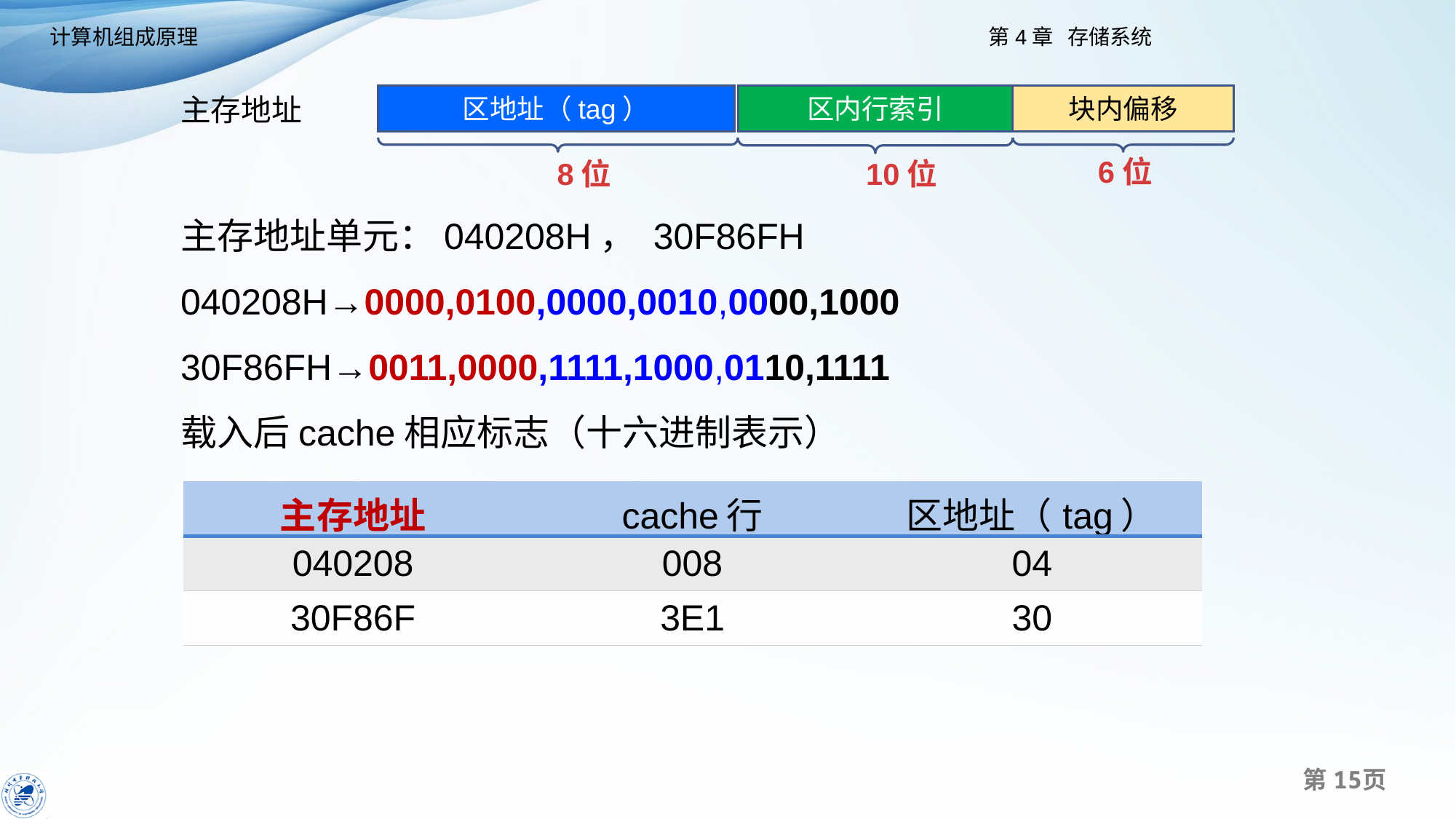

主存地址

区地址（tag）
区内行索引
块内偏移
6位
8位
10位
主存地址单元：040208H， 30F86FH
040208H→0000,0100,0000,0010,0000,1000
30F86FH→0011,0000,1111,1000,0110,1111
载入后cache相应标志（十六进制表示）
| 主存地址 | cache行 | 区地址（tag） |
| --- | --- | --- |
| 040208 | 008 | 04 |
| 30F86F | 3E1 | 30 |